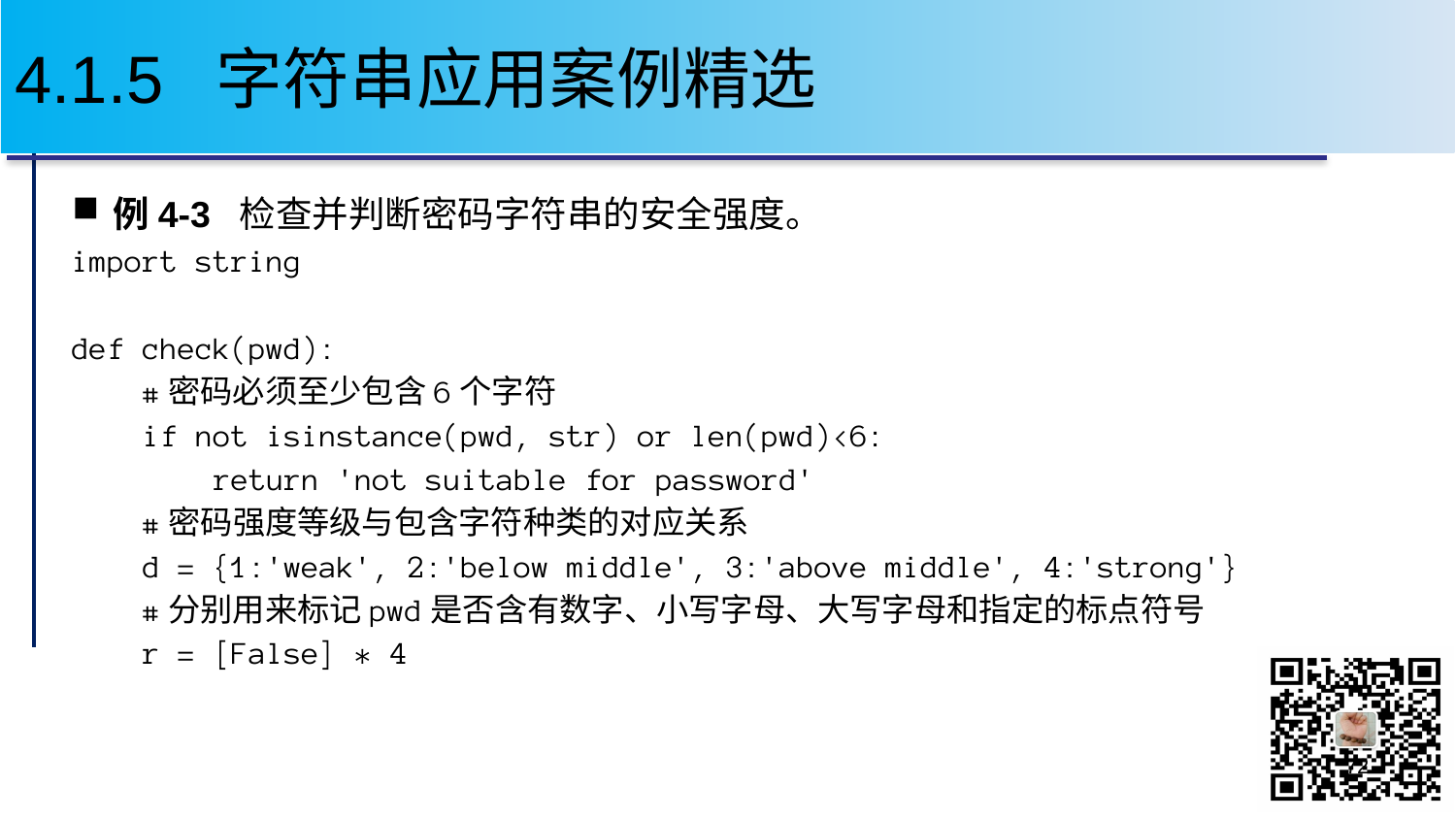

# 4.1.5  字符串应用案例精选
例4-3  检查并判断密码字符串的安全强度。
import string

def check(pwd):
    #密码必须至少包含6个字符
    if not isinstance(pwd, str) or len(pwd)<6:
        return 'not suitable for password'
    #密码强度等级与包含字符种类的对应关系
    d = {1:'weak', 2:'below middle', 3:'above middle', 4:'strong'}
    #分别用来标记pwd是否含有数字、小写字母、大写字母和指定的标点符号
    r = [False] * 4
72